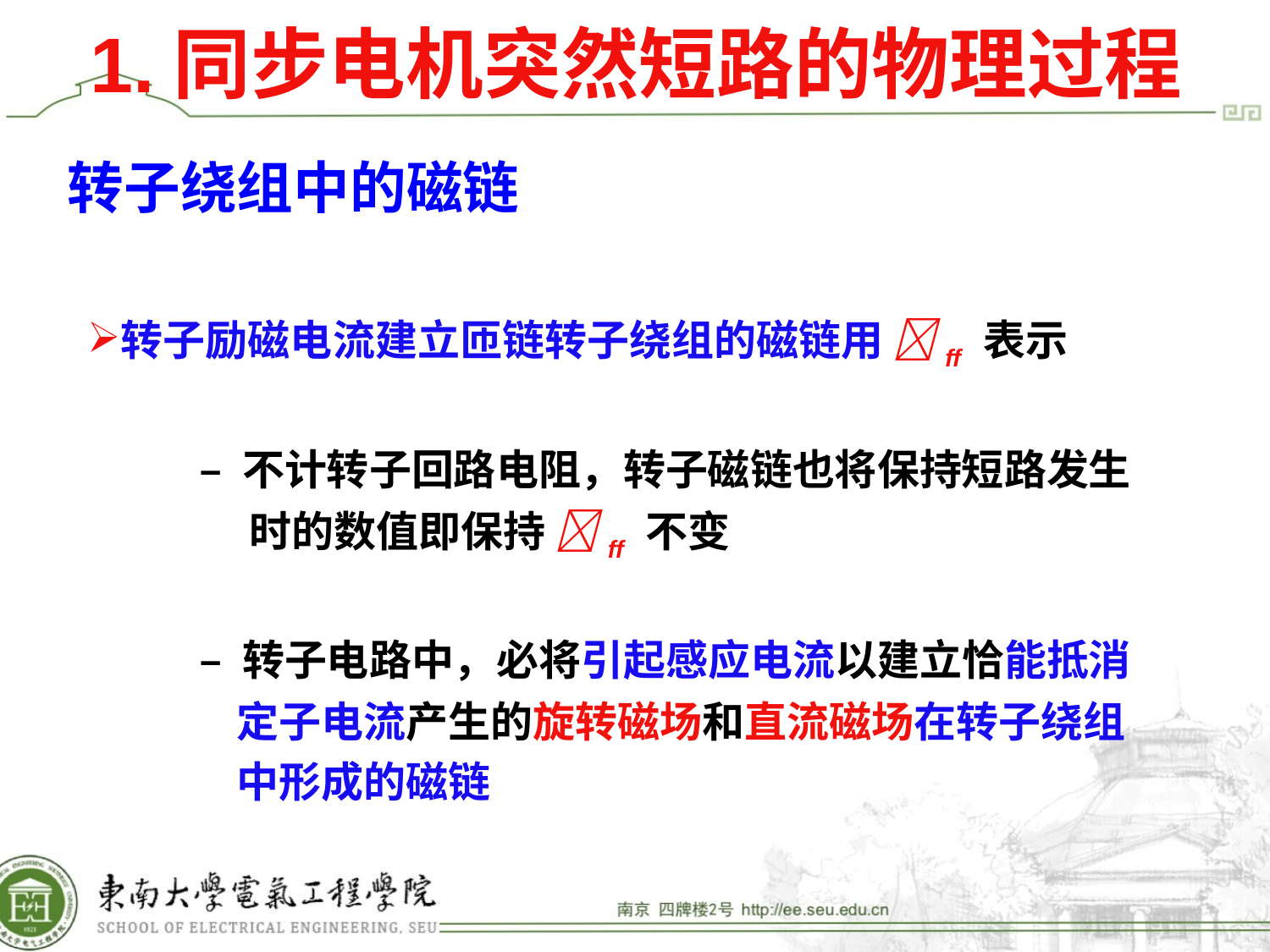

1.同步电机突然短路的物理过程
# 转子绕组中的磁链
转子励磁电流建立匝链转子绕组的磁链用 ψff 表示

– 不计转子回路电阻，转子磁链也将保持短路发生时的数值即保持 ψff 不变

– 转子电路中，必将引起感应电流以建立恰能抵消定子电流产生的旋转磁场和直流磁场在转子绕组中形成的磁链